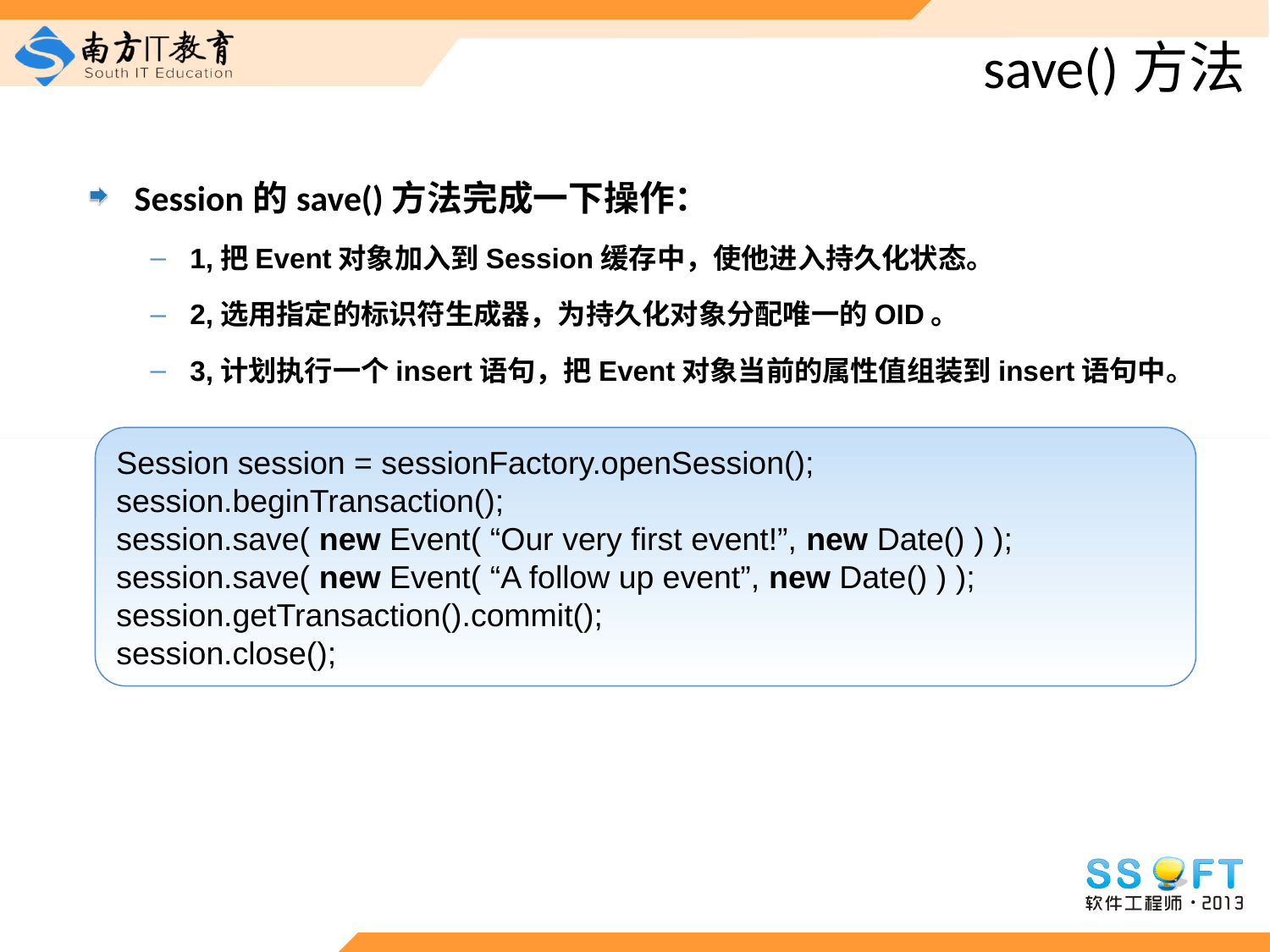

# save()方法
Session的save()方法完成一下操作：
1,把Event对象加入到Session缓存中，使他进入持久化状态。
2,选用指定的标识符生成器，为持久化对象分配唯一的OID。
3,计划执行一个insert语句，把Event对象当前的属性值组装到insert语句中。

Session session = sessionFactory.openSession();
session.beginTransaction();
session.save( new Event( “Our very first event!”, new Date() ) );
session.save( new Event( “A follow up event”, new Date() ) );
session.getTransaction().commit();
session.close();